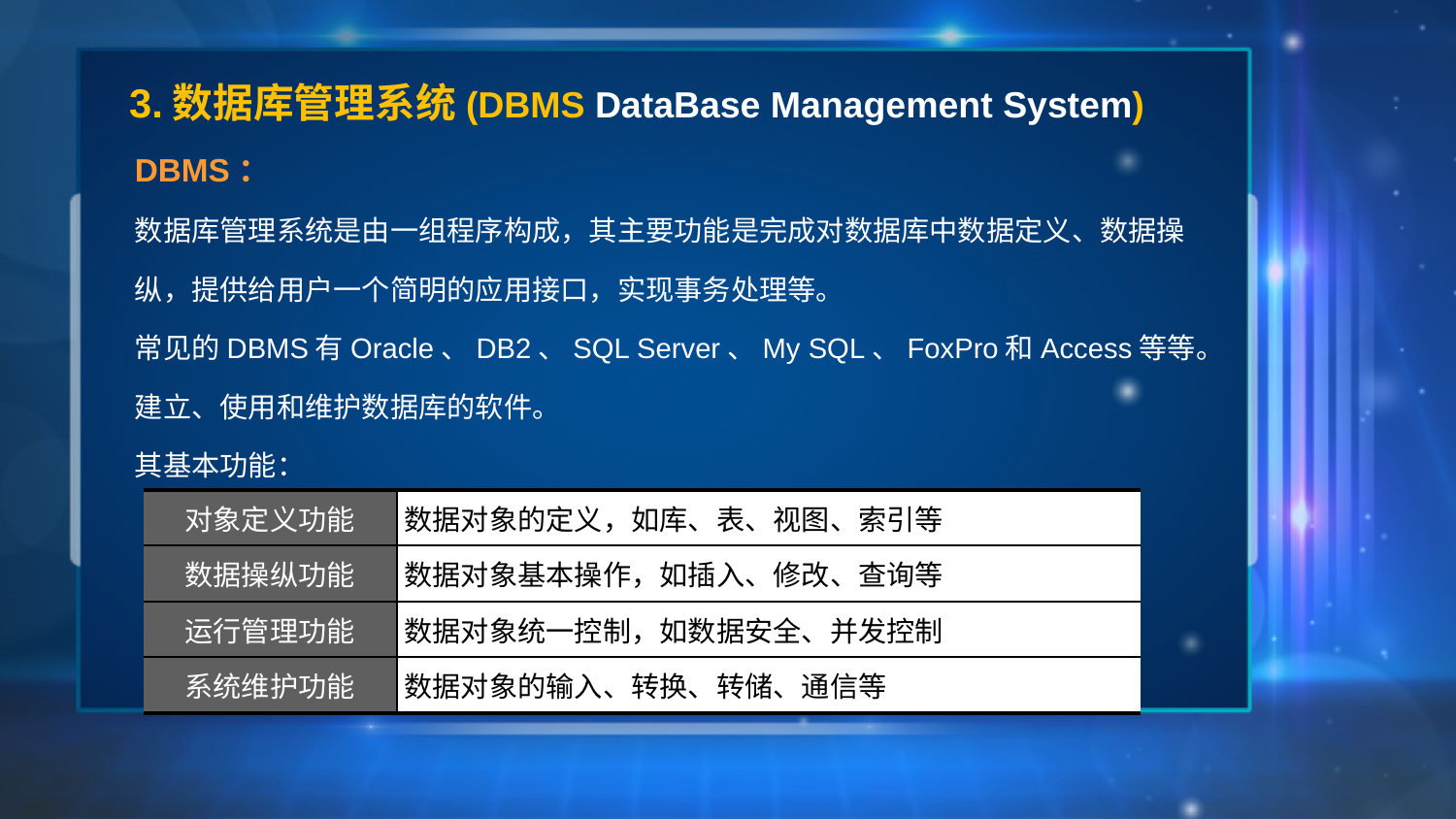

# 3.数据库管理系统(DBMS DataBase Management System)
DBMS：
数据库管理系统是由一组程序构成，其主要功能是完成对数据库中数据定义、数据操纵，提供给用户一个简明的应用接口，实现事务处理等。
常见的DBMS有Oracle、DB2、SQL Server、My SQL、FoxPro和Access等等。
建立、使用和维护数据库的软件。
其基本功能：

| 对象定义功能 | 数据对象的定义，如库、表、视图、索引等 |
| --- | --- |
| 数据操纵功能 | 数据对象基本操作，如插入、修改、查询等 |
| 运行管理功能 | 数据对象统一控制，如数据安全、并发控制 |
| 系统维护功能 | 数据对象的输入、转换、转储、通信等 |